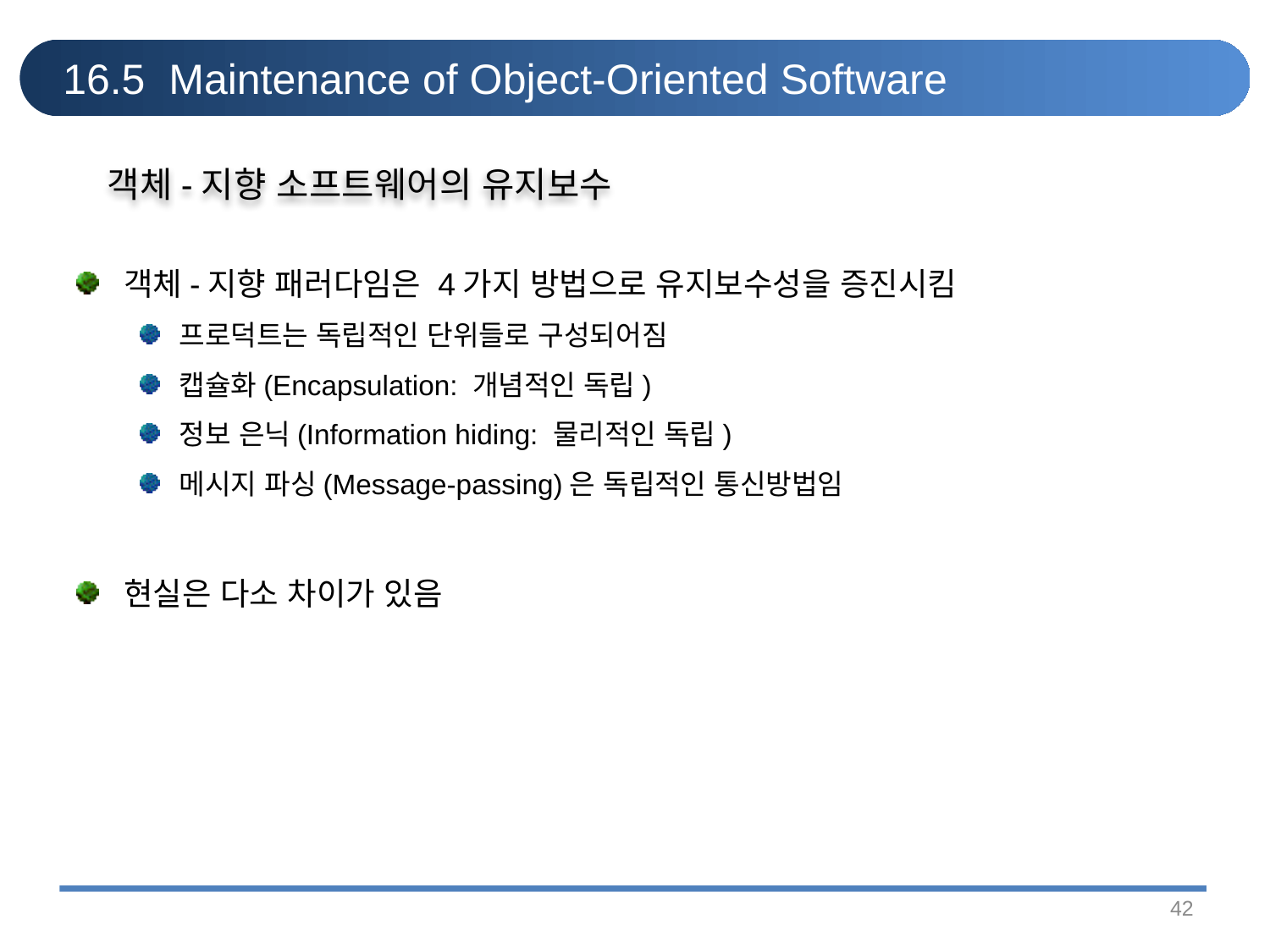

# 16.5  Maintenance of Object-Oriented Software
객체-지향 소프트웨어의 유지보수
객체-지향 패러다임은 4가지 방법으로 유지보수성을 증진시킴
프로덕트는 독립적인 단위들로 구성되어짐
캡슐화(Encapsulation: 개념적인 독립)
정보 은닉(Information hiding: 물리적인 독립)
메시지 파싱(Message-passing)은 독립적인 통신방법임

현실은 다소 차이가 있음

42